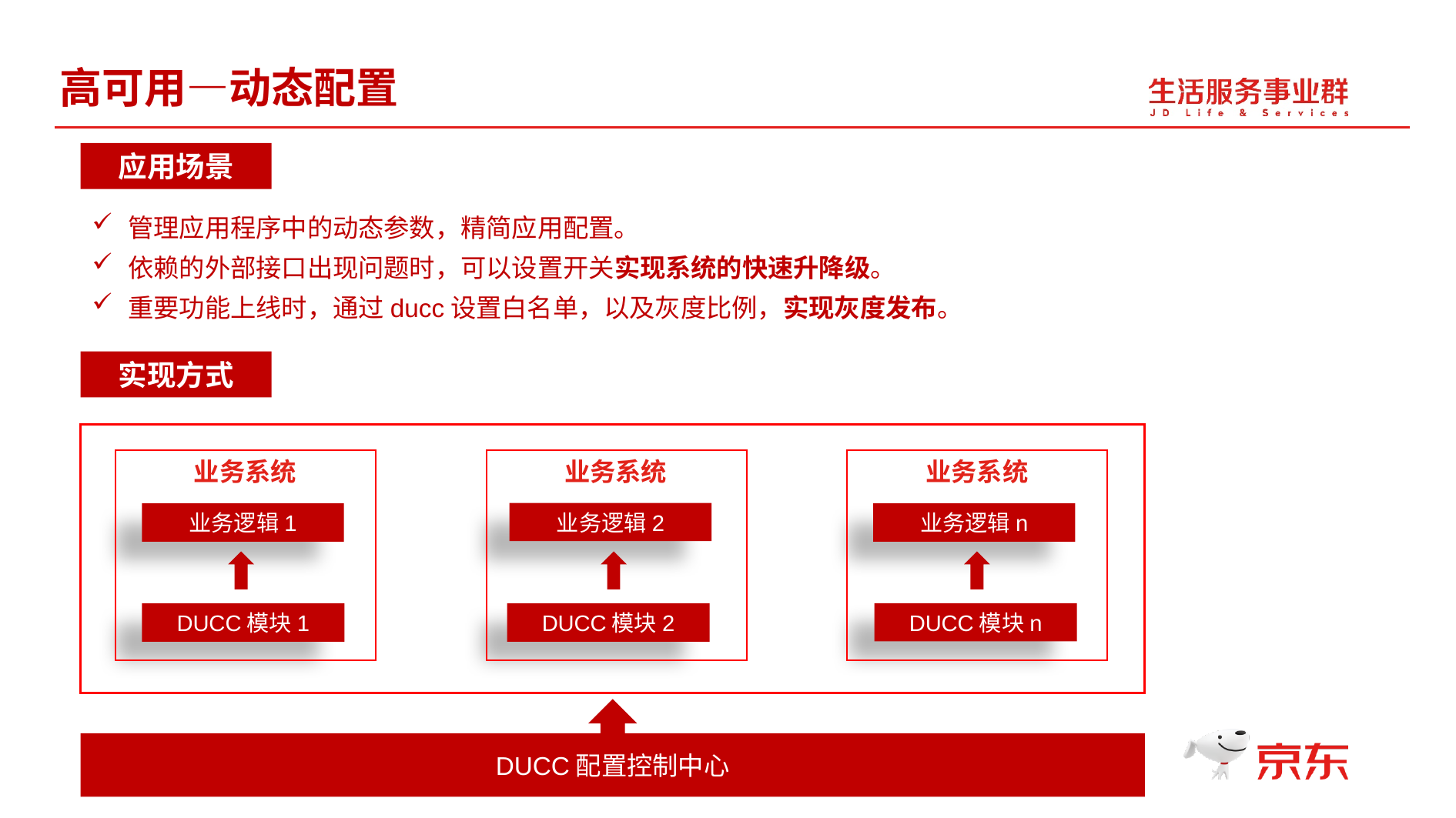

高可用—动态配置
应用场景
管理应用程序中的动态参数，精简应用配置。
依赖的外部接口出现问题时，可以设置开关实现系统的快速升降级。
重要功能上线时，通过ducc设置白名单，以及灰度比例，实现灰度发布。
实现方式

业务系统

业务系统

业务系统
业务逻辑2
业务逻辑1
业务逻辑n

DUCC模块n
DUCC模块1
DUCC模块2
DUCC配置控制中心